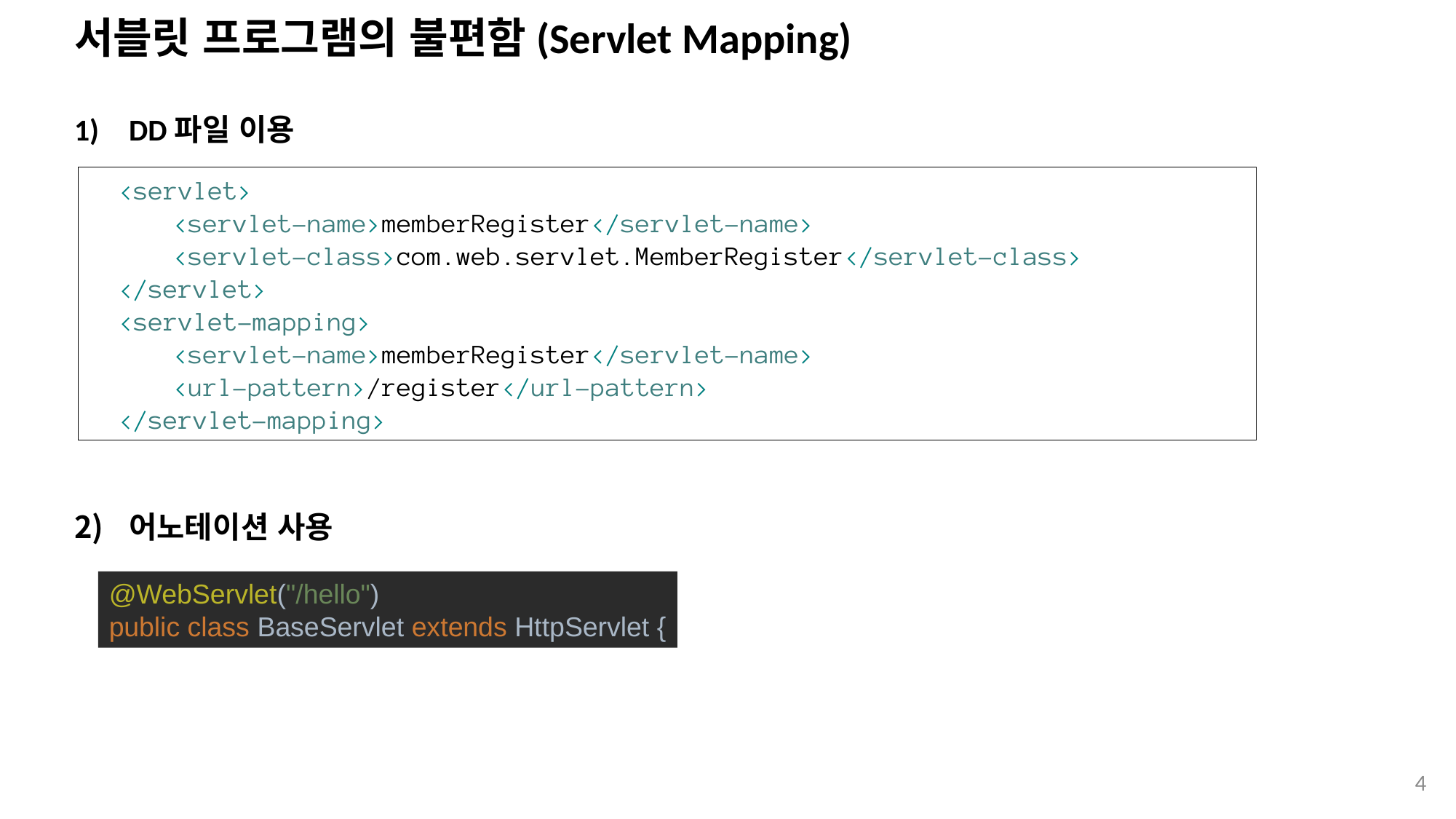

# 서블릿 프로그램의 불편함(Servlet Mapping)
DD파일 이용

어노테이션 사용

  <servlet>
  <servlet-name>memberRegister</servlet-name>
  <servlet-class>com.web.servlet.MemberRegister</servlet-class>
  </servlet>
  <servlet-mapping>
  <servlet-name>memberRegister</servlet-name>
  <url-pattern>/register</url-pattern>
  </servlet-mapping>
@WebServlet("/hello")
public class BaseServlet extends HttpServlet {
4